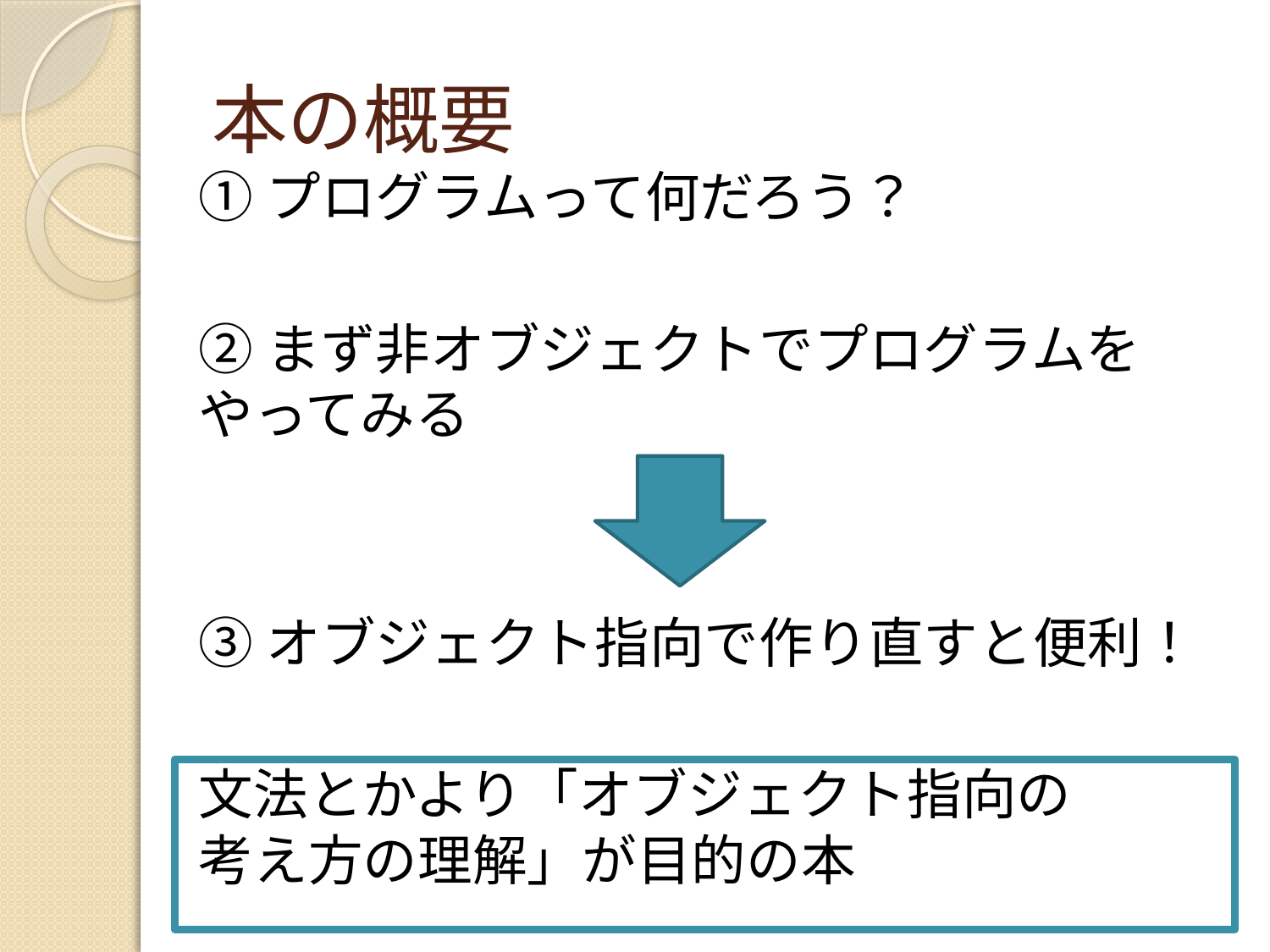

# 本の概要
①プログラムって何だろう？

②まず非オブジェクトでプログラムをやってみる

③オブジェクト指向で作り直すと便利！

文法とかより「オブジェクト指向の　　考え方の理解」が目的の本